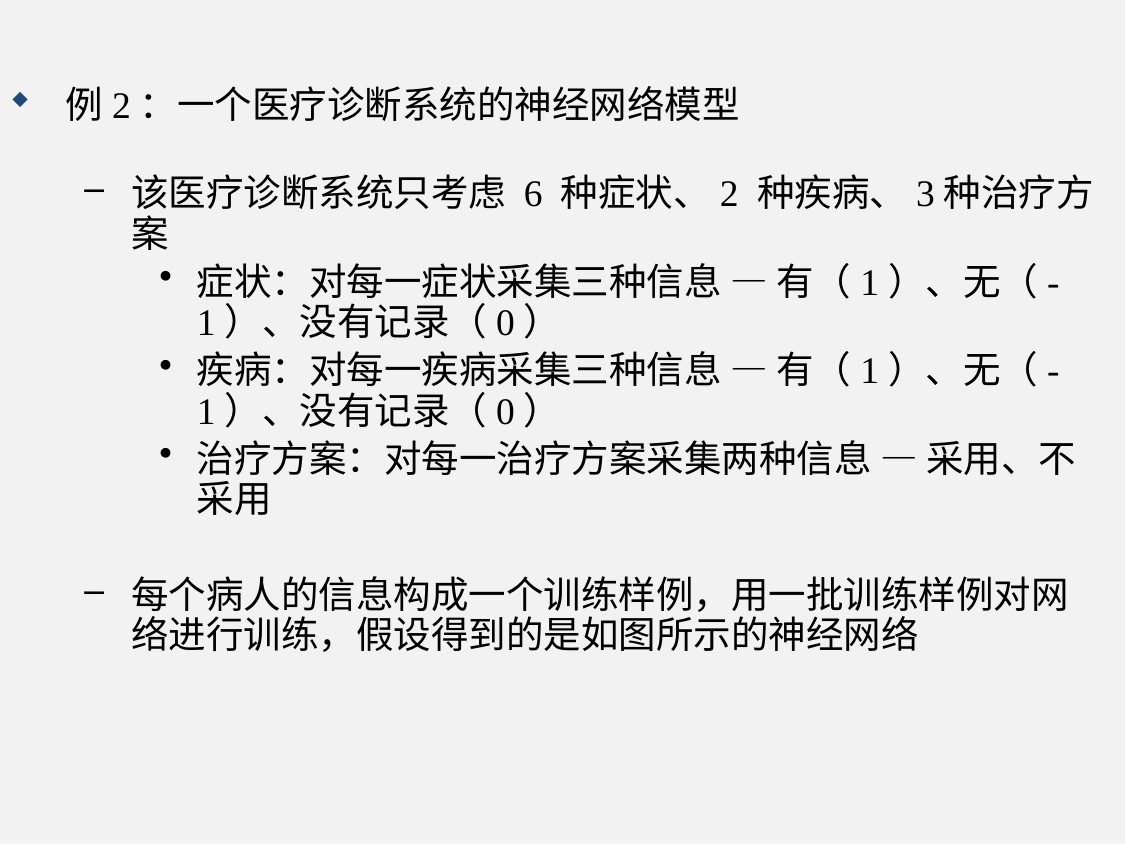

例2：一个医疗诊断系统的神经网络模型

该医疗诊断系统只考虑 6 种症状、2 种疾病、3种治疗方案
症状：对每一症状采集三种信息 — 有（1）、无（-1）、没有记录（0）
疾病：对每一疾病采集三种信息 — 有（1）、无（-1）、没有记录（0）
治疗方案：对每一治疗方案采集两种信息 — 采用、不采用

每个病人的信息构成一个训练样例，用一批训练样例对网络进行训练，假设得到的是如图所示的神经网络